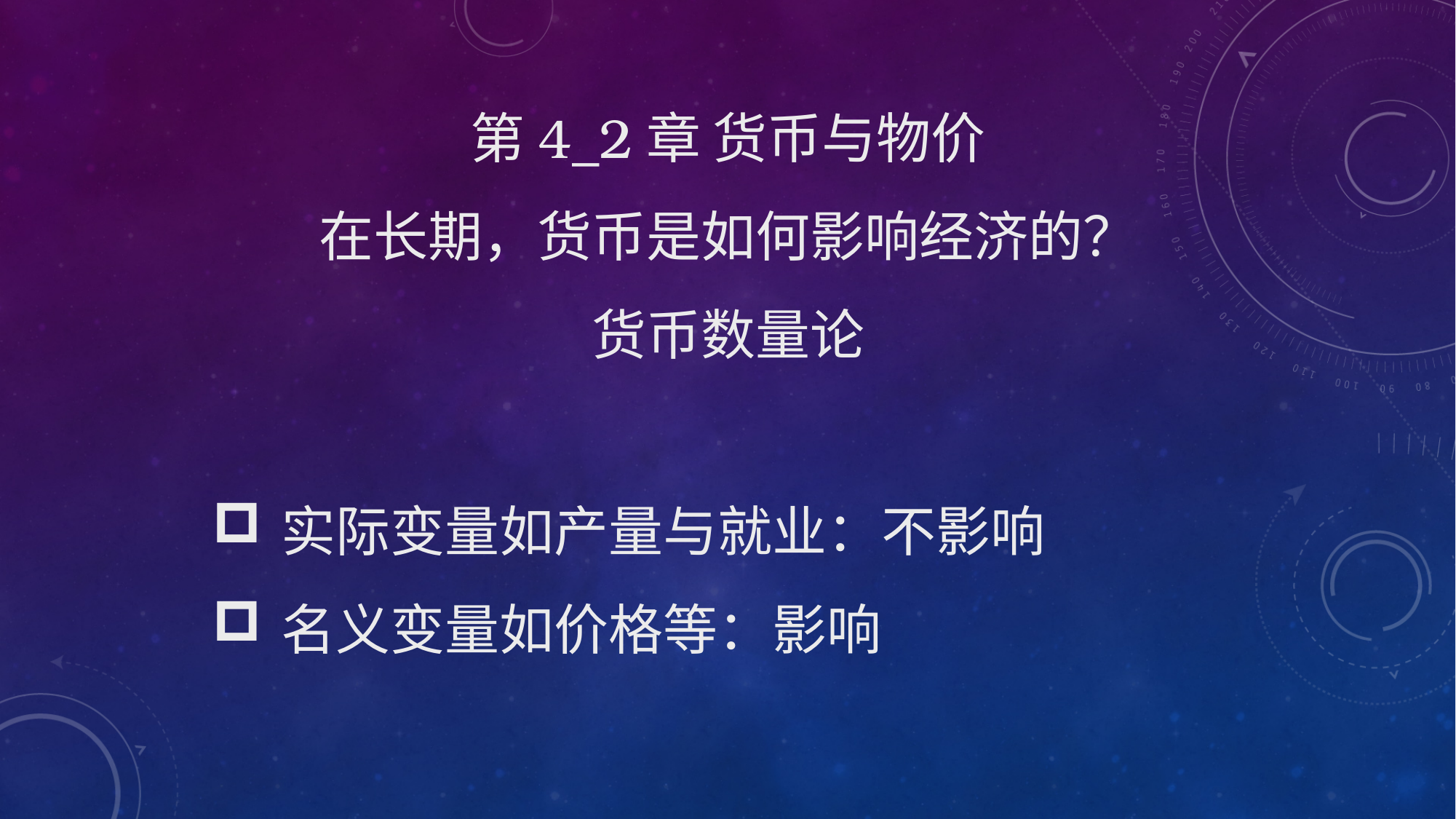

第4_2章 货币与物价
在长期，货币是如何影响经济的？
货币数量论

实际变量如产量与就业：不影响
名义变量如价格等：影响